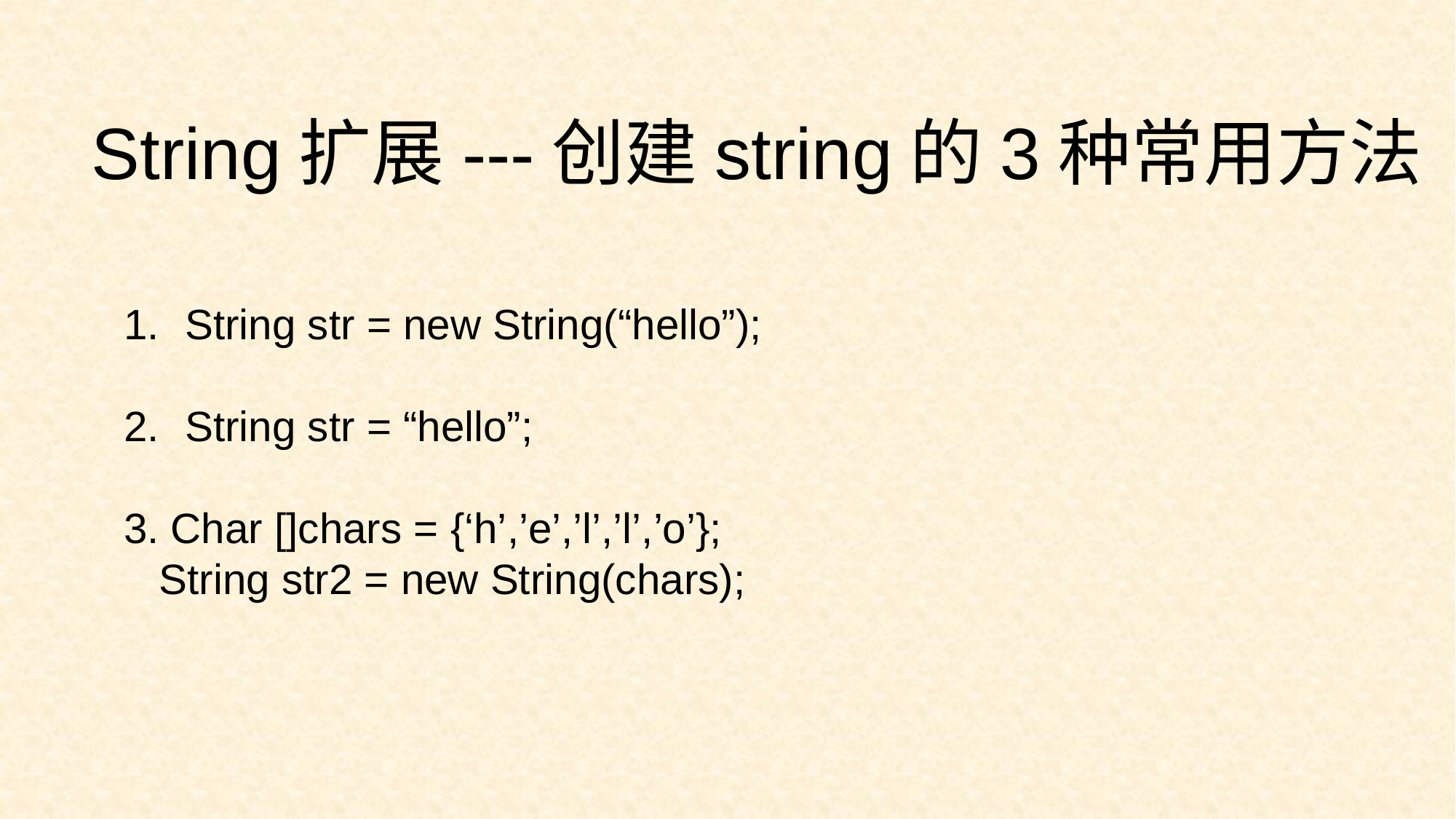

String扩展---创建string的3种常用方法
String str = new String(“hello”);

String str = “hello”;

3. Char []chars = {‘h’,’e’,’l’,’l’,’o’};
   String str2 = new String(chars);